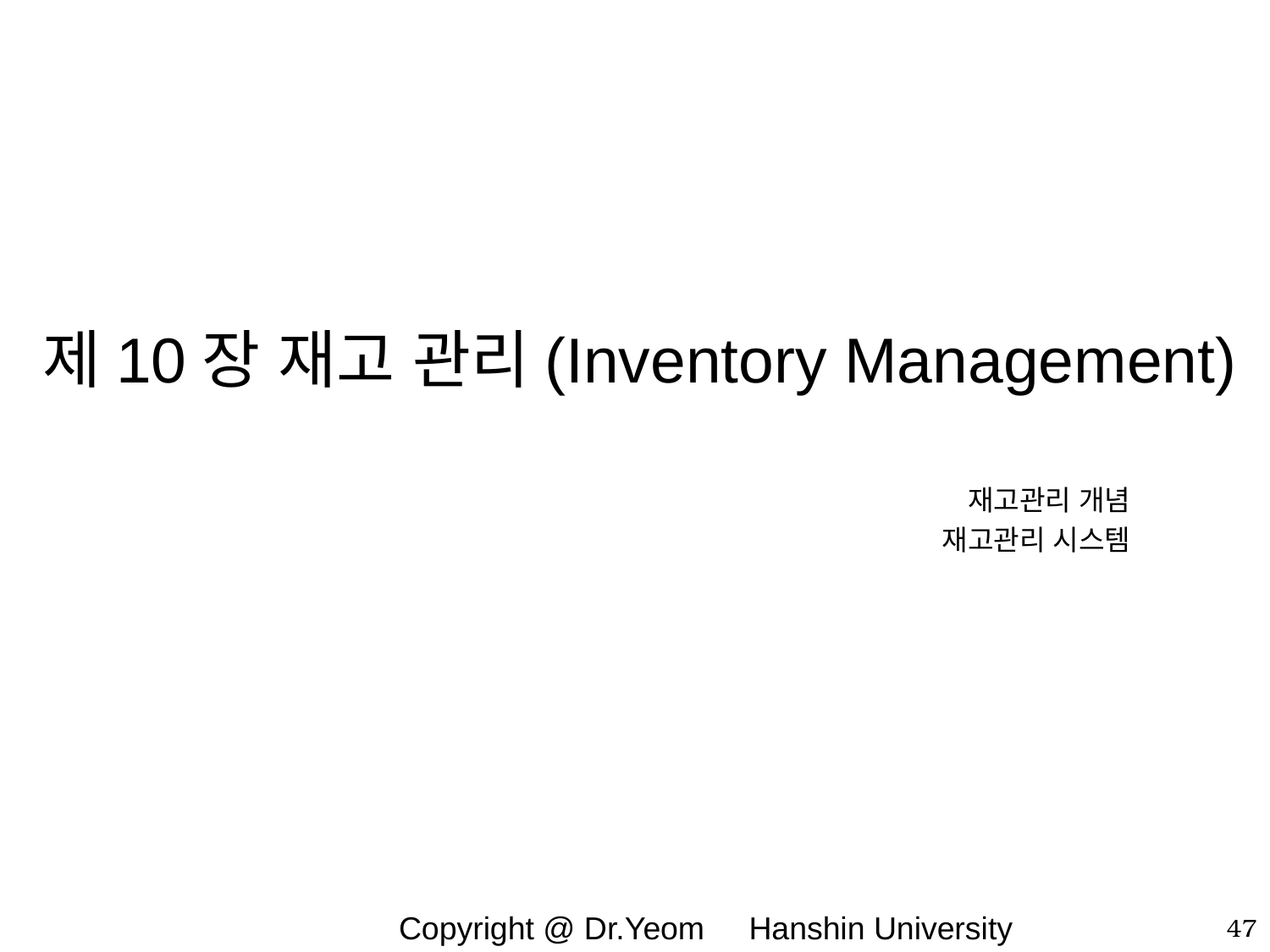

# 제10장 재고 관리(Inventory Management)
재고관리 개념
재고관리 시스템

47